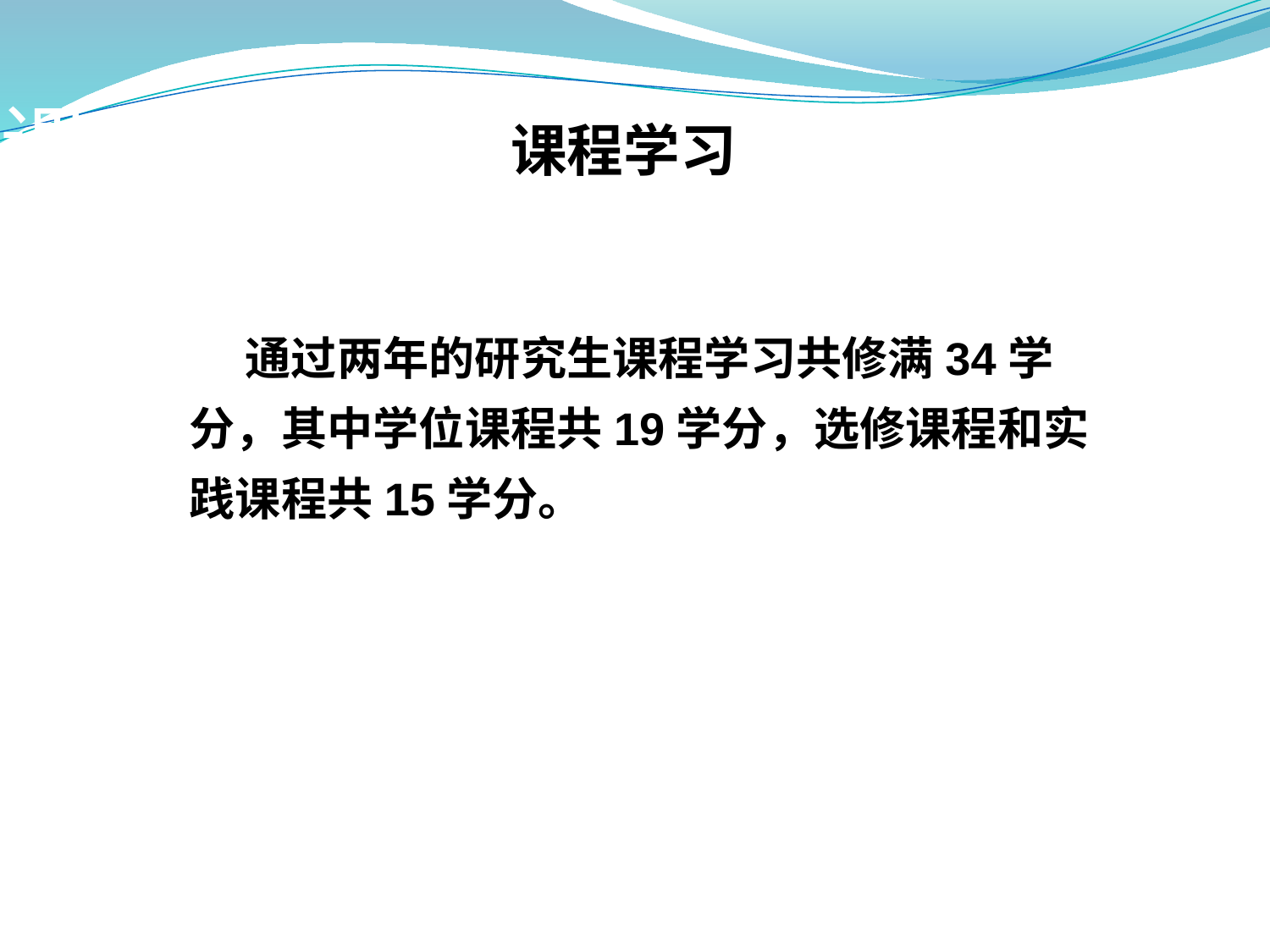

课程学习
课程学习
        通过两年的研究生课程学习共修满34学分，其中学位课程共19学分，选修课程和实践课程共15学分。